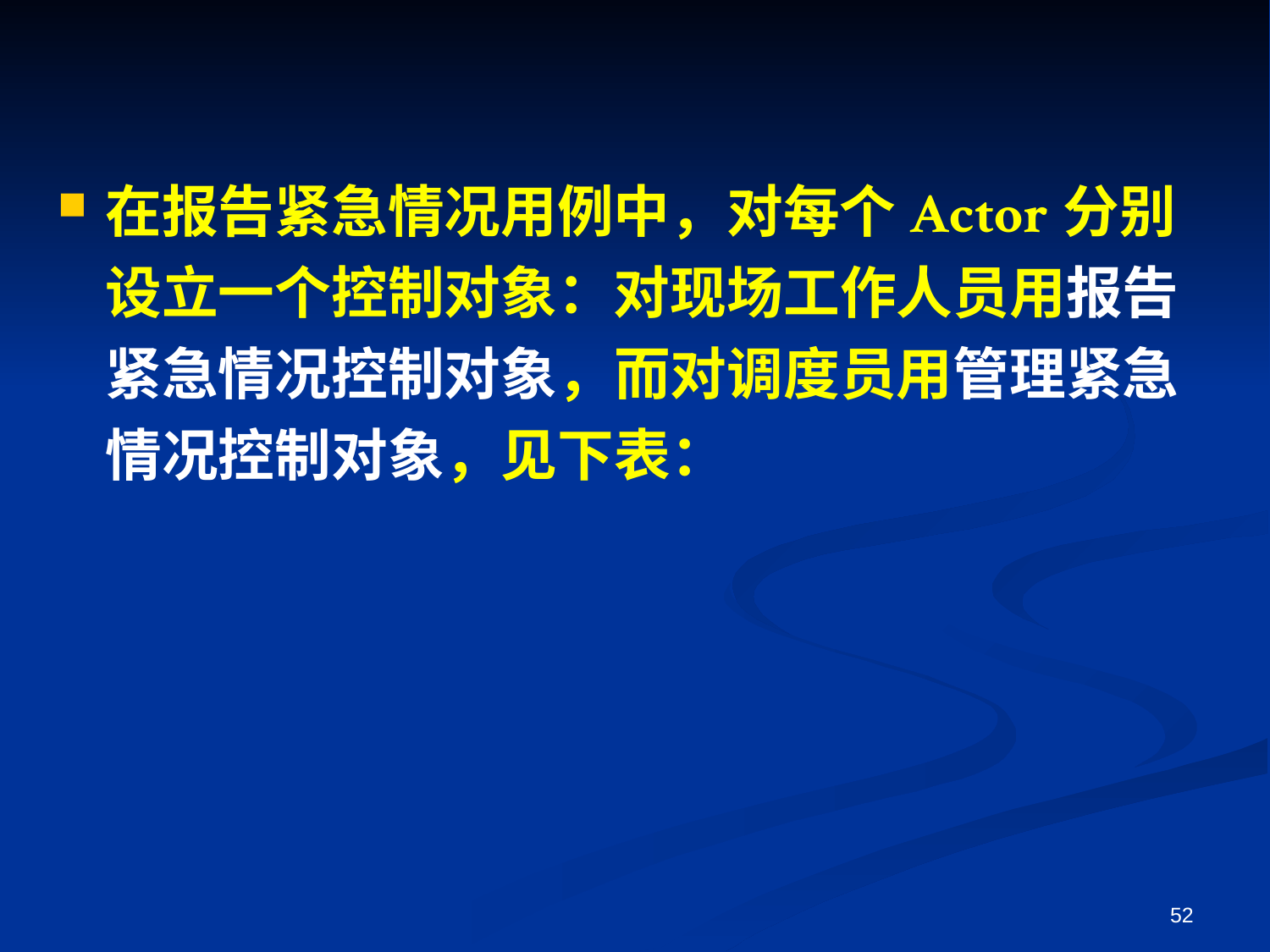

在报告紧急情况用例中，对每个Actor分别设立一个控制对象：对现场工作人员用报告紧急情况控制对象，而对调度员用管理紧急情况控制对象，见下表：
52